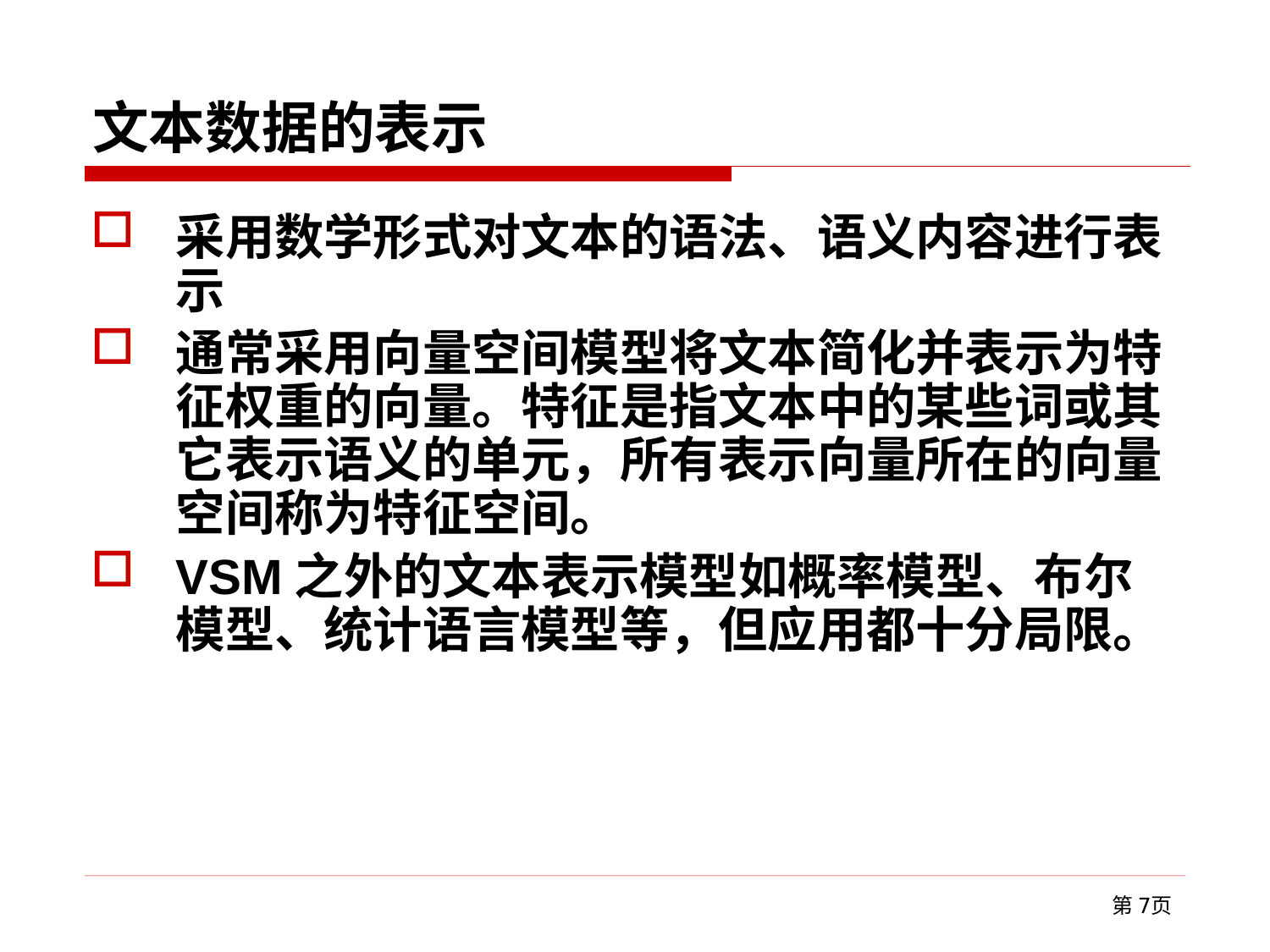

# 文本数据的表示
采用数学形式对文本的语法、语义内容进行表示
通常采用向量空间模型将文本简化并表示为特征权重的向量。特征是指文本中的某些词或其它表示语义的单元，所有表示向量所在的向量空间称为特征空间。
VSM之外的文本表示模型如概率模型、布尔模型、统计语言模型等，但应用都十分局限。
7